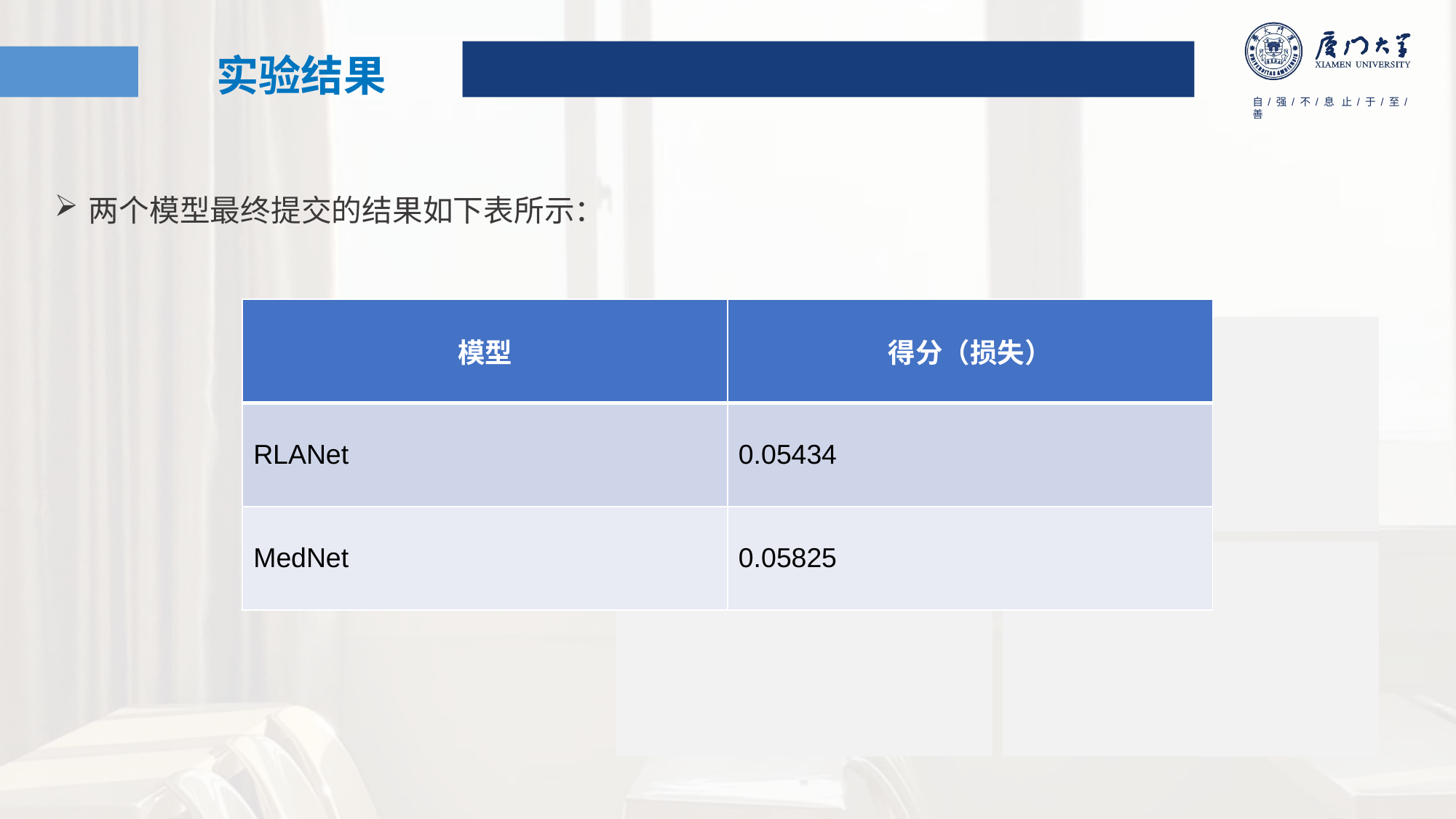

实验结果
两个模型最终提交的结果如下表所示：

| 模型 | 得分（损失） |
| --- | --- |
| RLANet | 0.05434 |
| MedNet | 0.05825 |